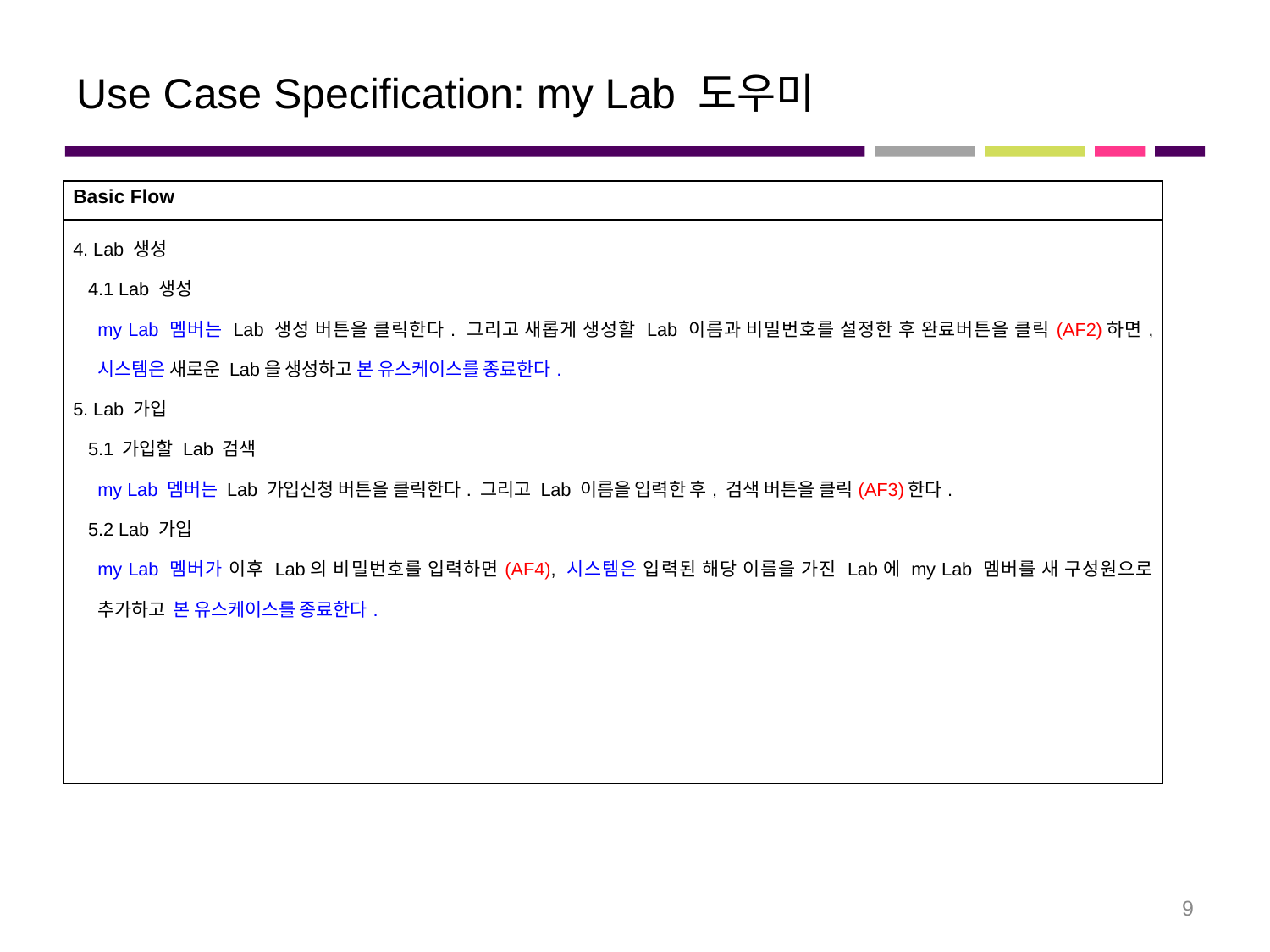

# Use Case Specification: my Lab 도우미
| Basic Flowc Flow |
| --- |
| 4. Lab 생성 4.1 Lab 생성 my Lab 멤버는 Lab 생성 버튼을 클릭한다. 그리고 새롭게 생성할 Lab 이름과 비밀번호를 설정한 후 완료버튼을 클릭(AF2)하면, 시스템은 새로운 Lab을 생성하고 본 유스케이스를 종료한다. 5. Lab 가입 5.1 가입할 Lab 검색 my Lab 멤버는 Lab 가입신청 버튼을 클릭한다. 그리고 Lab 이름을 입력한 후, 검색 버튼을 클릭(AF3)한다. 5.2 Lab 가입 my Lab 멤버가 이후 Lab의 비밀번호를 입력하면(AF4), 시스템은 입력된 해당 이름을 가진 Lab에 my Lab 멤버를 새 구성원으로 추가하고 본 유스케이스를 종료한다. |
9